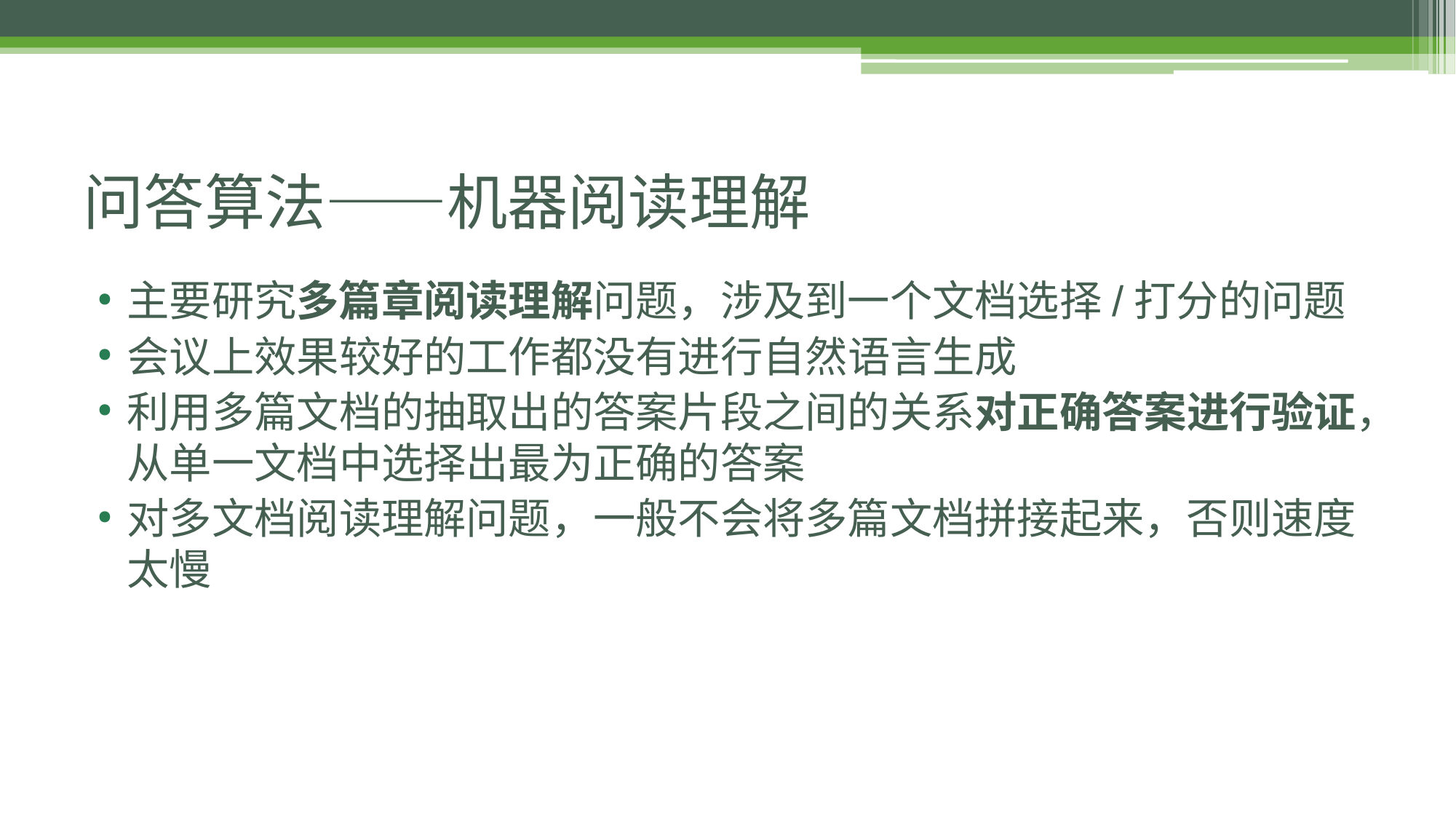

# 问答算法——机器阅读理解
主要研究多篇章阅读理解问题，涉及到一个文档选择/打分的问题
会议上效果较好的工作都没有进行自然语言生成
利用多篇文档的抽取出的答案片段之间的关系对正确答案进行验证，从单一文档中选择出最为正确的答案
对多文档阅读理解问题，一般不会将多篇文档拼接起来，否则速度太慢